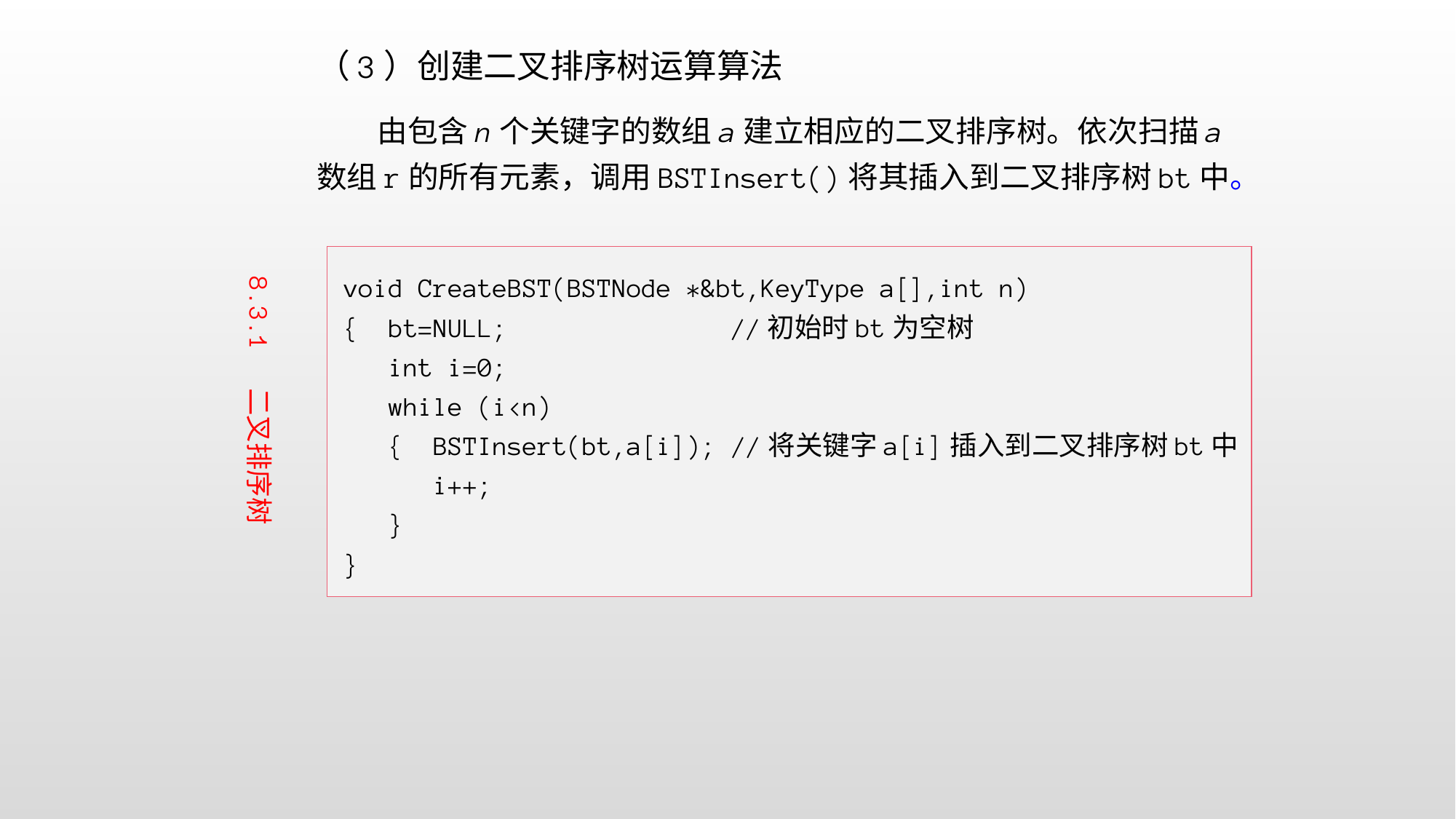

（3）创建二叉排序树运算算法
　　由包含n个关键字的数组a建立相应的二叉排序树。依次扫描a数组r的所有元素，调用BSTInsert()将其插入到二叉排序树bt中。
8.3.1  二叉排序树
void CreateBST(BSTNode *&bt,KeyType a[],int n)
{  bt=NULL;		    //初始时bt为空树
   int i=0;
   while (i<n)
   {  BSTInsert(bt,a[i]); //将关键字a[i]插入到二叉排序树bt中
      i++;
   }
}